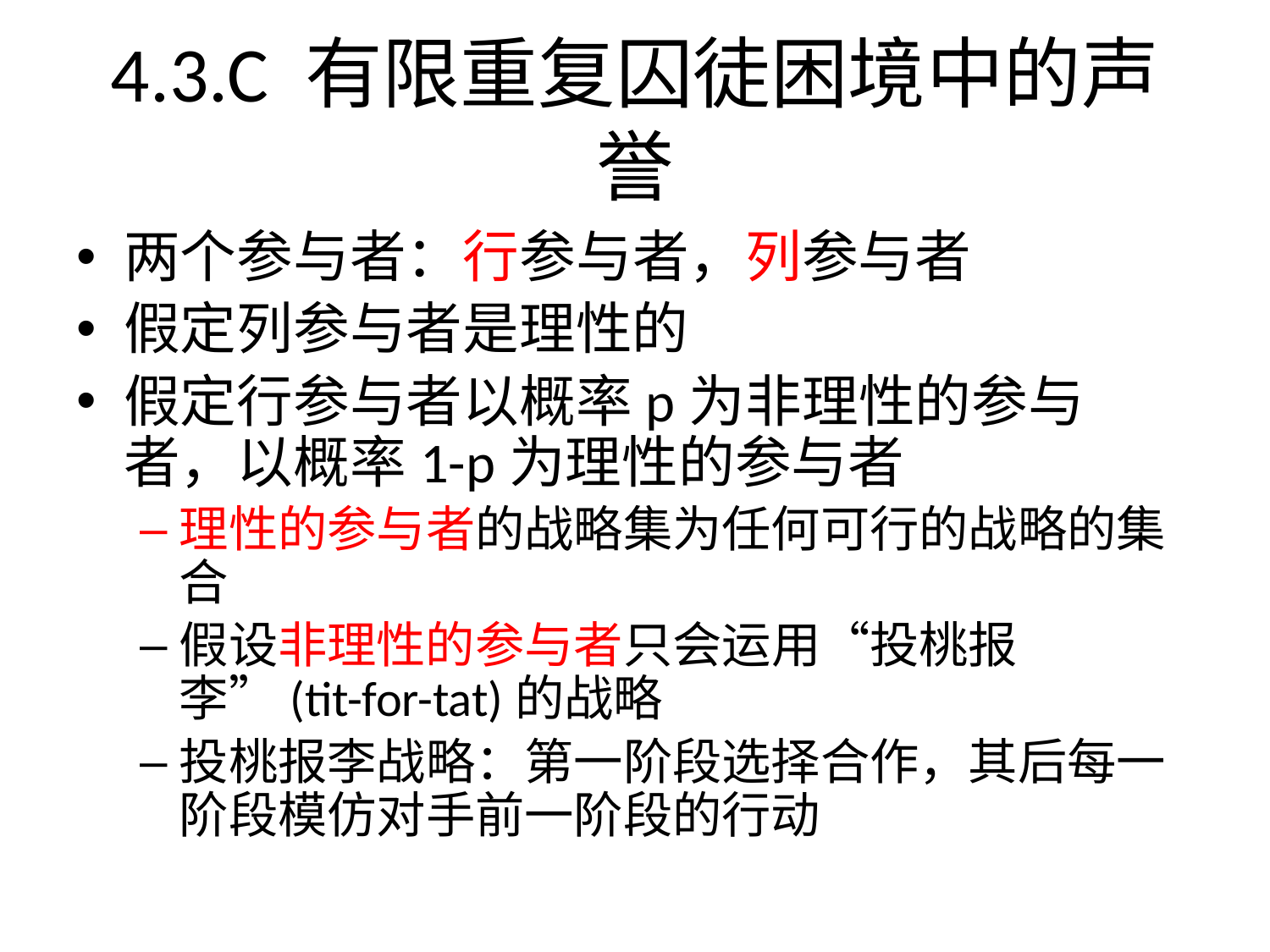

4.3.C 有限重复囚徒困境中的声誉
两个参与者：行参与者，列参与者
假定列参与者是理性的
假定行参与者以概率p为非理性的参与者，以概率1-p为理性的参与者
理性的参与者的战略集为任何可行的战略的集合
假设非理性的参与者只会运用“投桃报李”(tit-for-tat)的战略
投桃报李战略：第一阶段选择合作，其后每一阶段模仿对手前一阶段的行动